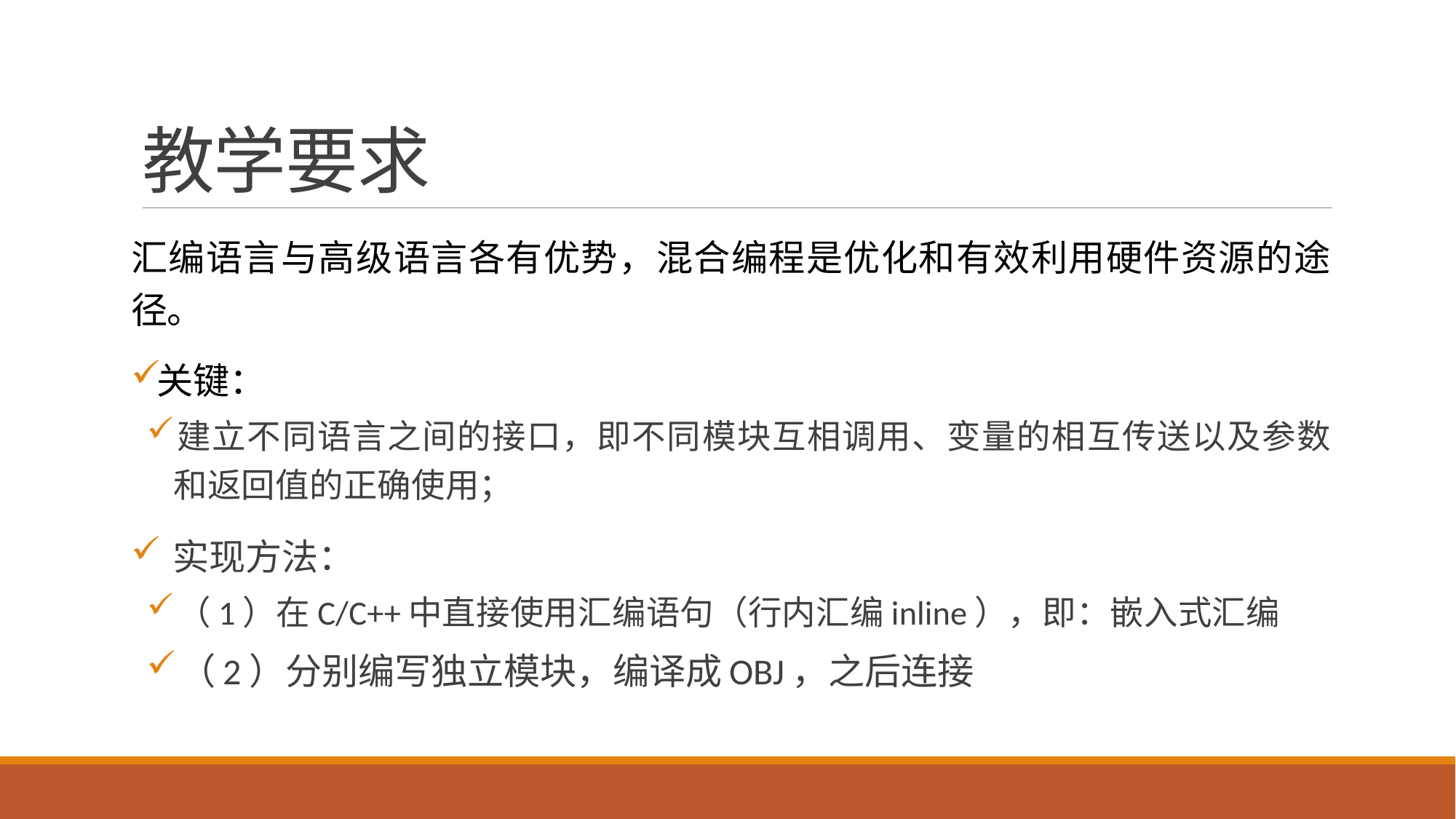

# 教学要求
汇编语言与高级语言各有优势，混合编程是优化和有效利用硬件资源的途径。
关键：
建立不同语言之间的接口，即不同模块互相调用、变量的相互传送以及参数和返回值的正确使用；
 实现方法：
（1）在C/C++中直接使用汇编语句（行内汇编inline），即：嵌入式汇编
（2）分别编写独立模块，编译成OBJ，之后连接